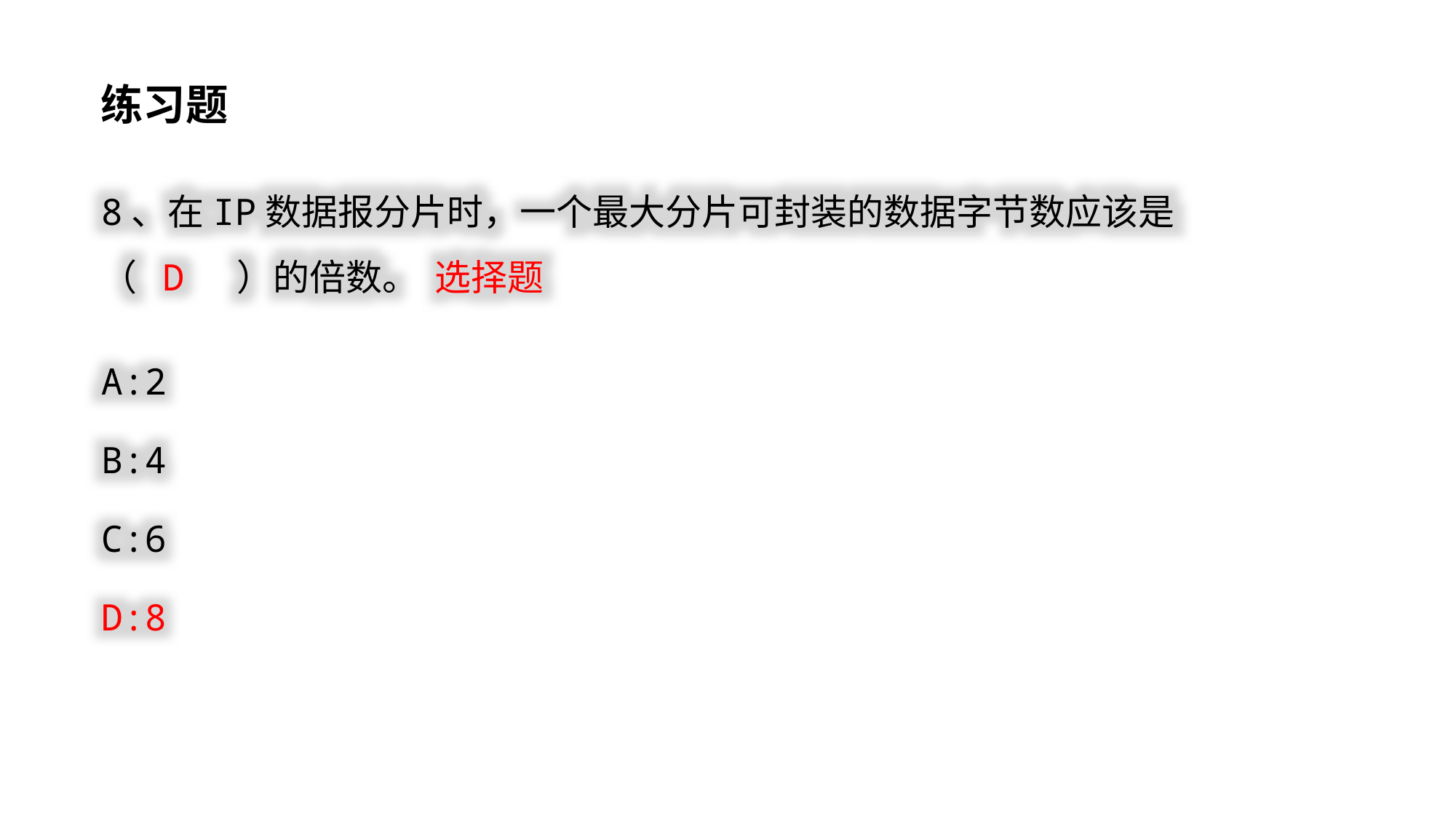

练习题
8、在IP数据报分片时，一个最大分片可封装的数据字节数应该是（  D  ）的倍数。  选择题

A:2

B:4

C:6

D:8